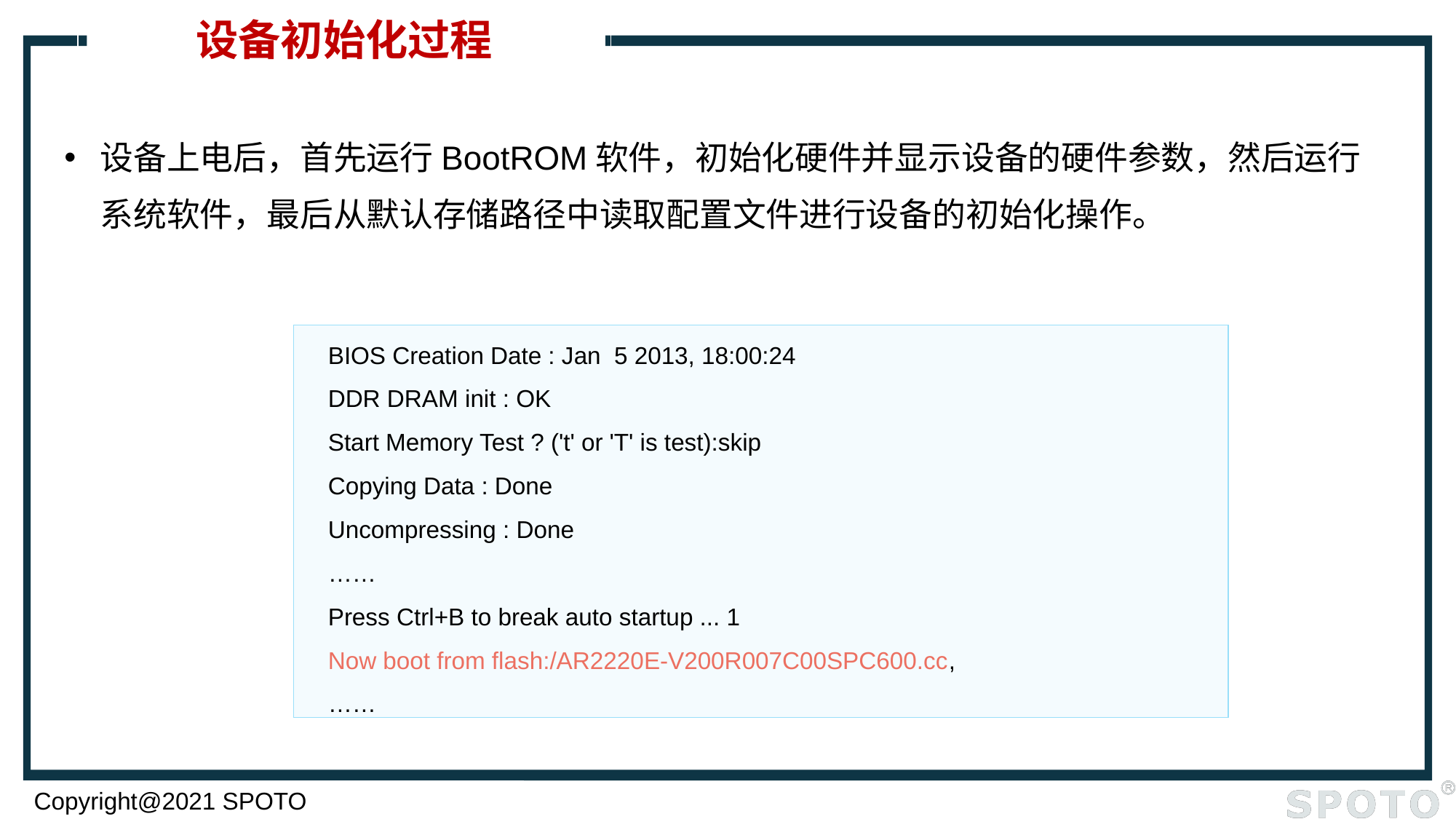

# 设备初始化过程
设备上电后，首先运行BootROM软件，初始化硬件并显示设备的硬件参数，然后运行系统软件，最后从默认存储路径中读取配置文件进行设备的初始化操作。
BIOS Creation Date : Jan  5 2013, 18:00:24
DDR DRAM init : OK
Start Memory Test ? ('t' or 'T' is test):skip
Copying Data : Done
Uncompressing : Done
……
Press Ctrl+B to break auto startup ... 1
Now boot from flash:/AR2220E-V200R007C00SPC600.cc,
……